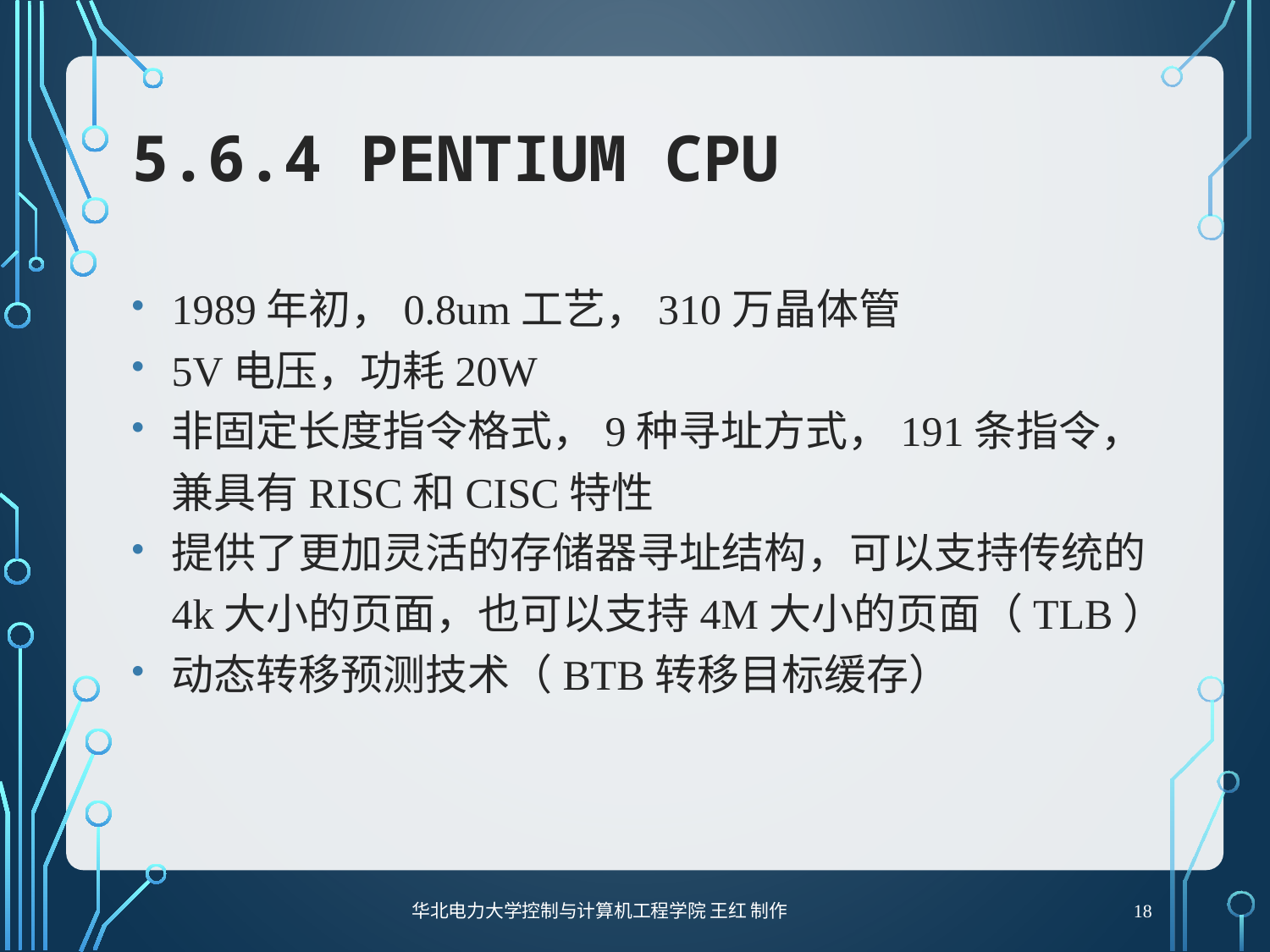

# 5.6.4 Pentium CPU
1989年初，0.8um工艺，310万晶体管
5V电压，功耗20W
非固定长度指令格式，9种寻址方式，191条指令，兼具有RISC和CISC特性
提供了更加灵活的存储器寻址结构，可以支持传统的4k大小的页面，也可以支持4M大小的页面（TLB）
动态转移预测技术（BTB转移目标缓存）

18
华北电力大学控制与计算机工程学院 王红 制作